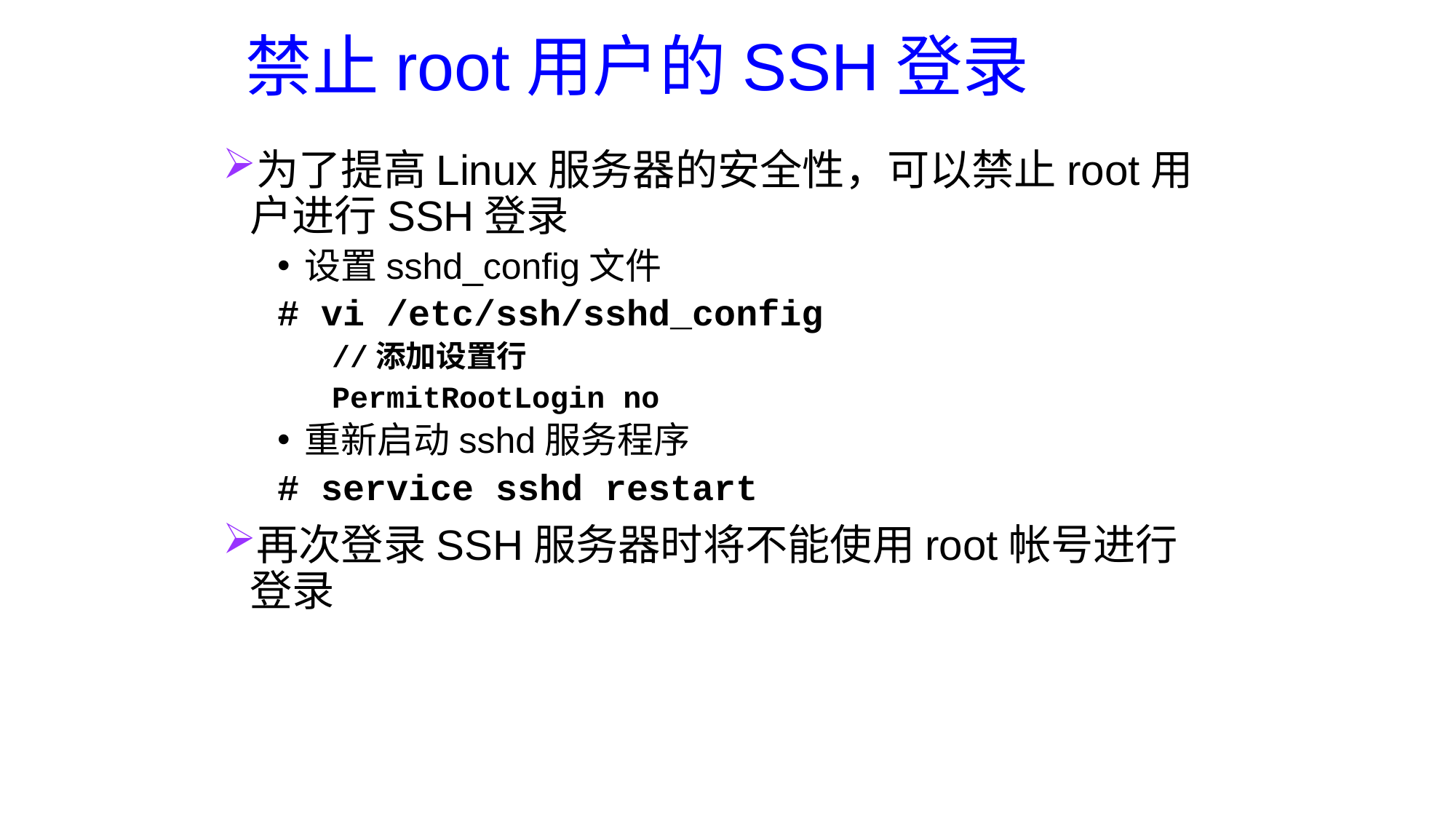

# 禁止root用户的SSH登录
为了提高Linux服务器的安全性，可以禁止root用户进行SSH登录
设置sshd_config文件
# vi /etc/ssh/sshd_config
//添加设置行
PermitRootLogin no
重新启动sshd服务程序
# service sshd restart
再次登录SSH服务器时将不能使用root帐号进行登录